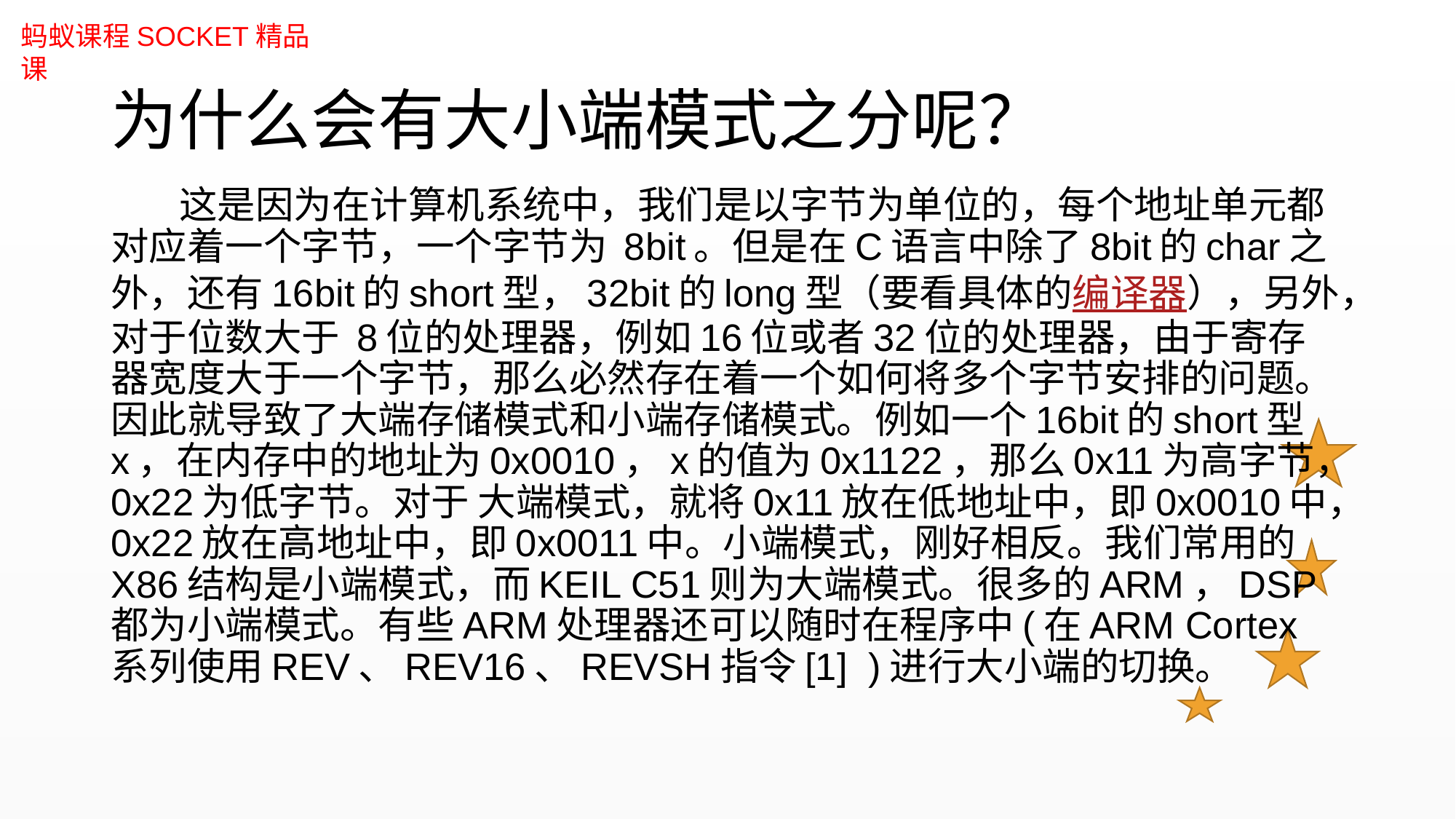

# 为什么会有大小端模式之分呢？
       这是因为在计算机系统中，我们是以字节为单位的，每个地址单元都对应着一个字节，一个字节为 8bit。但是在C语言中除了8bit的char之外，还有16bit的short型，32bit的long型（要看具体的编译器），另外，对于位数大于 8位的处理器，例如16位或者32位的处理器，由于寄存器宽度大于一个字节，那么必然存在着一个如何将多个字节安排的问题。因此就导致了大端存储模式和小端存储模式。例如一个16bit的short型x，在内存中的地址为0x0010，x的值为0x1122，那么0x11为高字节，0x22为低字节。对于 大端模式，就将0x11放在低地址中，即0x0010中，0x22放在高地址中，即0x0011中。小端模式，刚好相反。我们常用的X86结构是小端模式，而KEIL C51则为大端模式。很多的ARM，DSP都为小端模式。有些ARM处理器还可以随时在程序中(在ARM Cortex 系列使用REV、REV16、REVSH指令[1]  )进行大小端的切换。